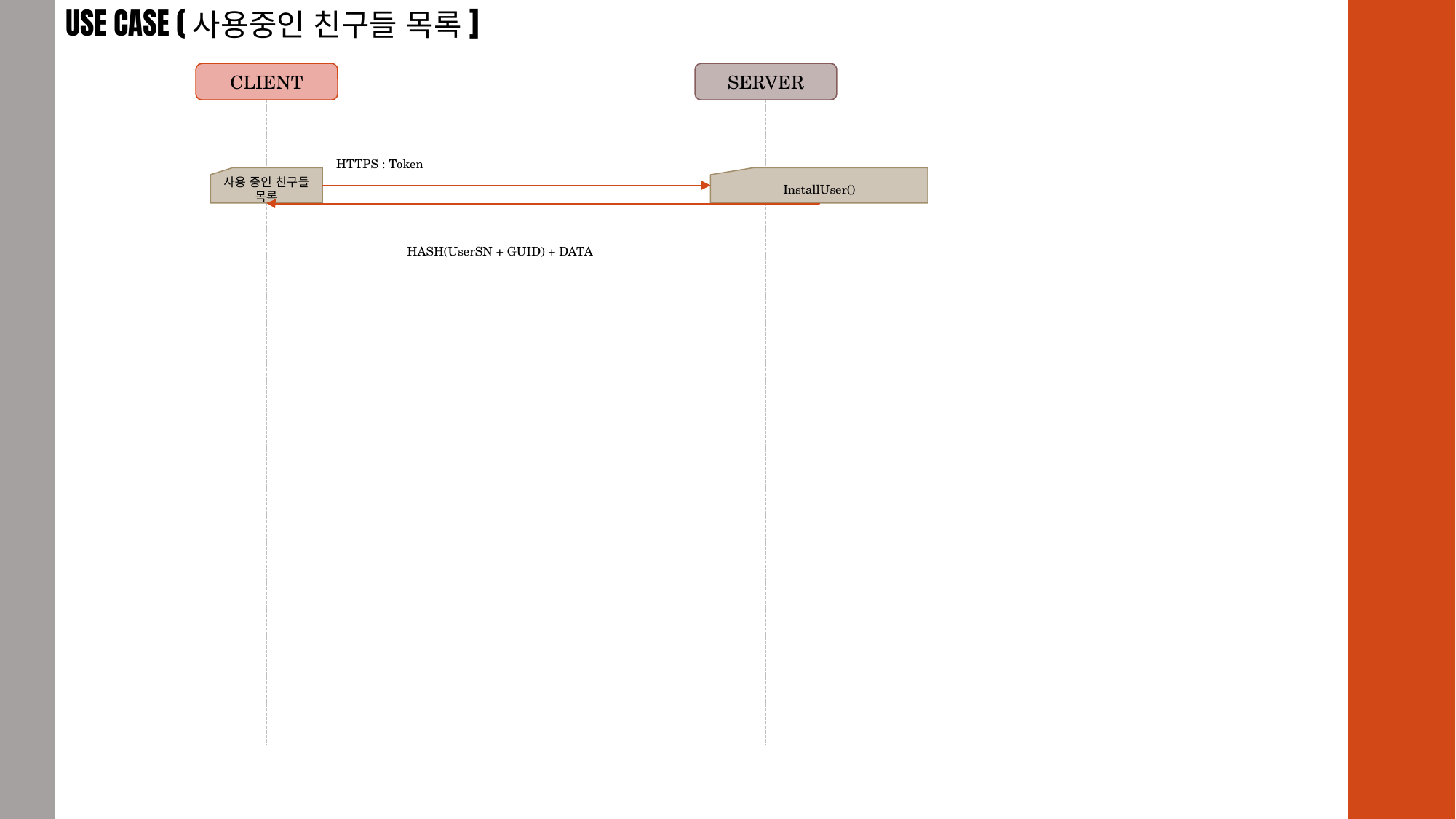

USE CASE (사용중인 친구들 목록]
CLIENT
SERVER
HTTPS : Token
사용 중인 친구들 목록
InstallUser()
HASH(UserSN + GUID) + DATA